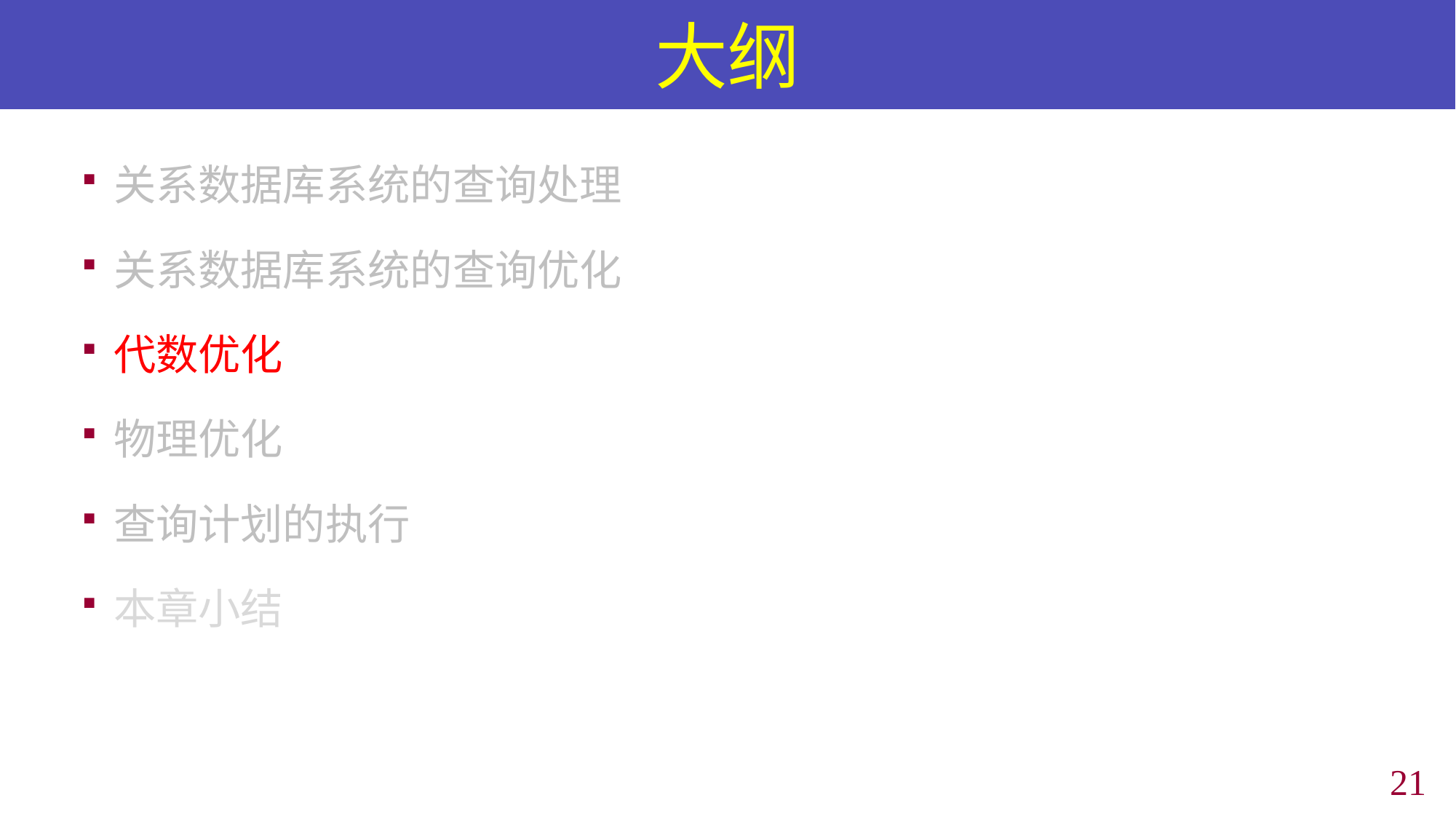

# 大纲
关系数据库系统的查询处理
关系数据库系统的查询优化
代数优化
物理优化
查询计划的执行
本章小结
21